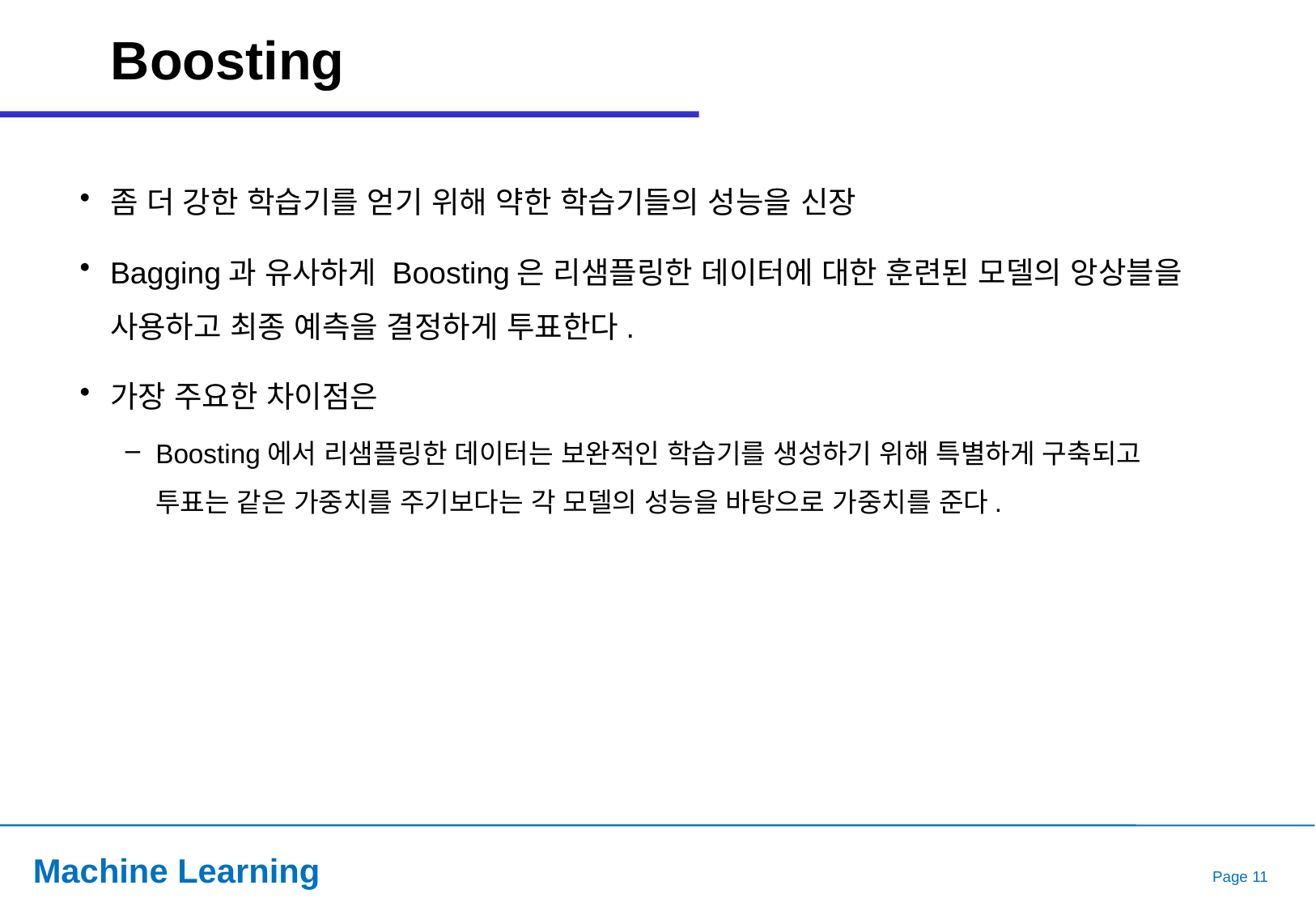

# Boosting
좀 더 강한 학습기를 얻기 위해 약한 학습기들의 성능을 신장
Bagging과 유사하게 Boosting은 리샘플링한 데이터에 대한 훈련된 모델의 앙상블을 사용하고 최종 예측을 결정하게 투표한다.
가장 주요한 차이점은
Boosting에서 리샘플링한 데이터는 보완적인 학습기를 생성하기 위해 특별하게 구축되고 투표는 같은 가중치를 주기보다는 각 모델의 성능을 바탕으로 가중치를 준다.

Page 11